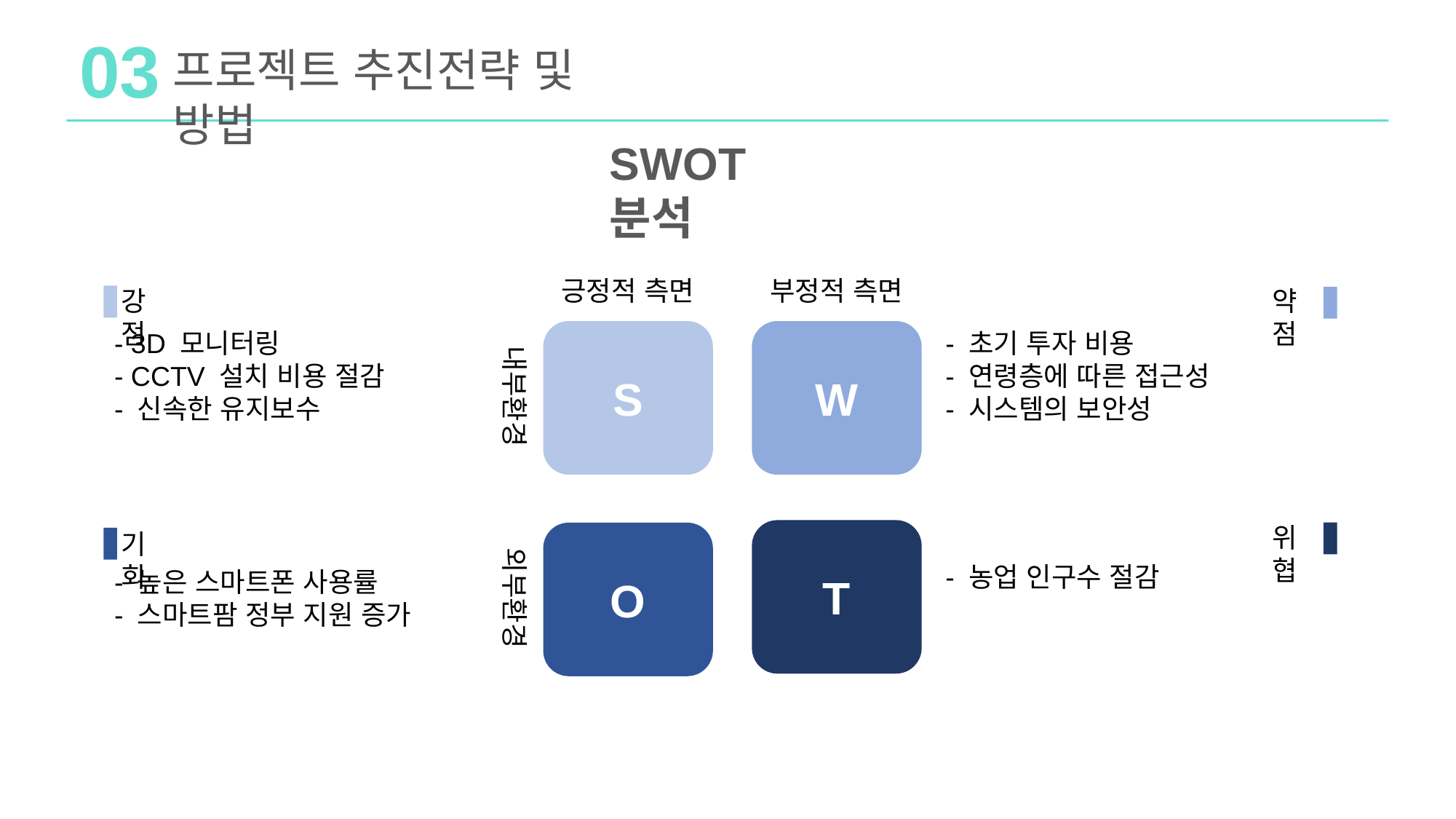

03
프로젝트 추진전략 및 방법

SWOT 분석
긍정적 측면
부정적 측면
강점
약점

- 3D 모니터링
- CCTV 설치 비용 절감
- 신속한 유지보수
S
W
- 초기 투자 비용
- 연령층에 따른 접근성
- 시스템의 보안성
내부환경
위협
T
기회

O

외부환경
- 농업 인구수 절감
- 높은 스마트폰 사용률
- 스마트팜 정부 지원 증가